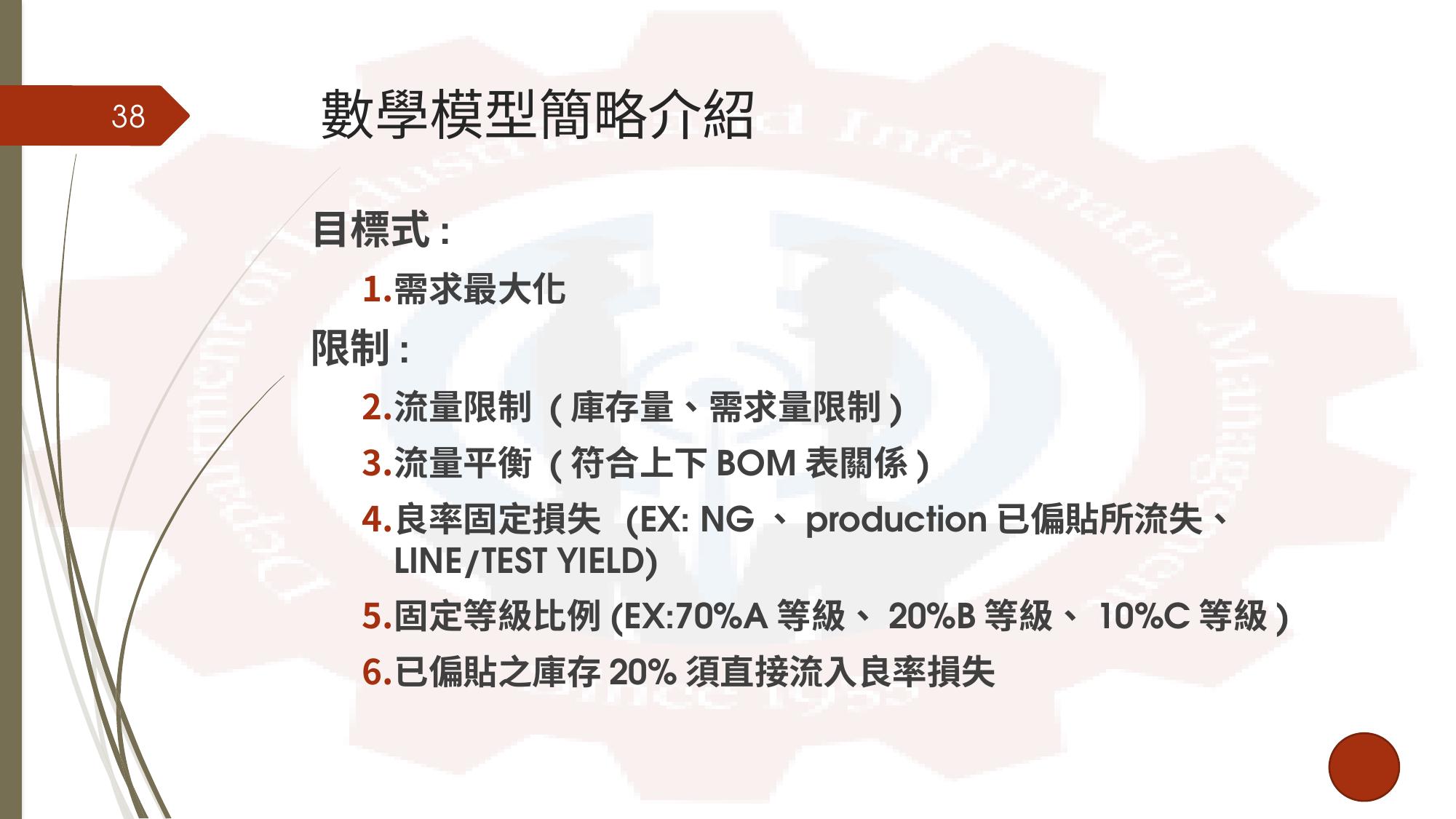

# 數學模型簡略介紹
38
目標式:
需求最大化
限制:
流量限制 (庫存量、需求量限制)
流量平衡 (符合上下BOM表關係)
良率固定損失  (EX: NG、production已偏貼所流失、							  LINE/TEST YIELD)
固定等級比例(EX:70%A等級、20%B等級、10%C等級)
已偏貼之庫存20%須直接流入良率損失